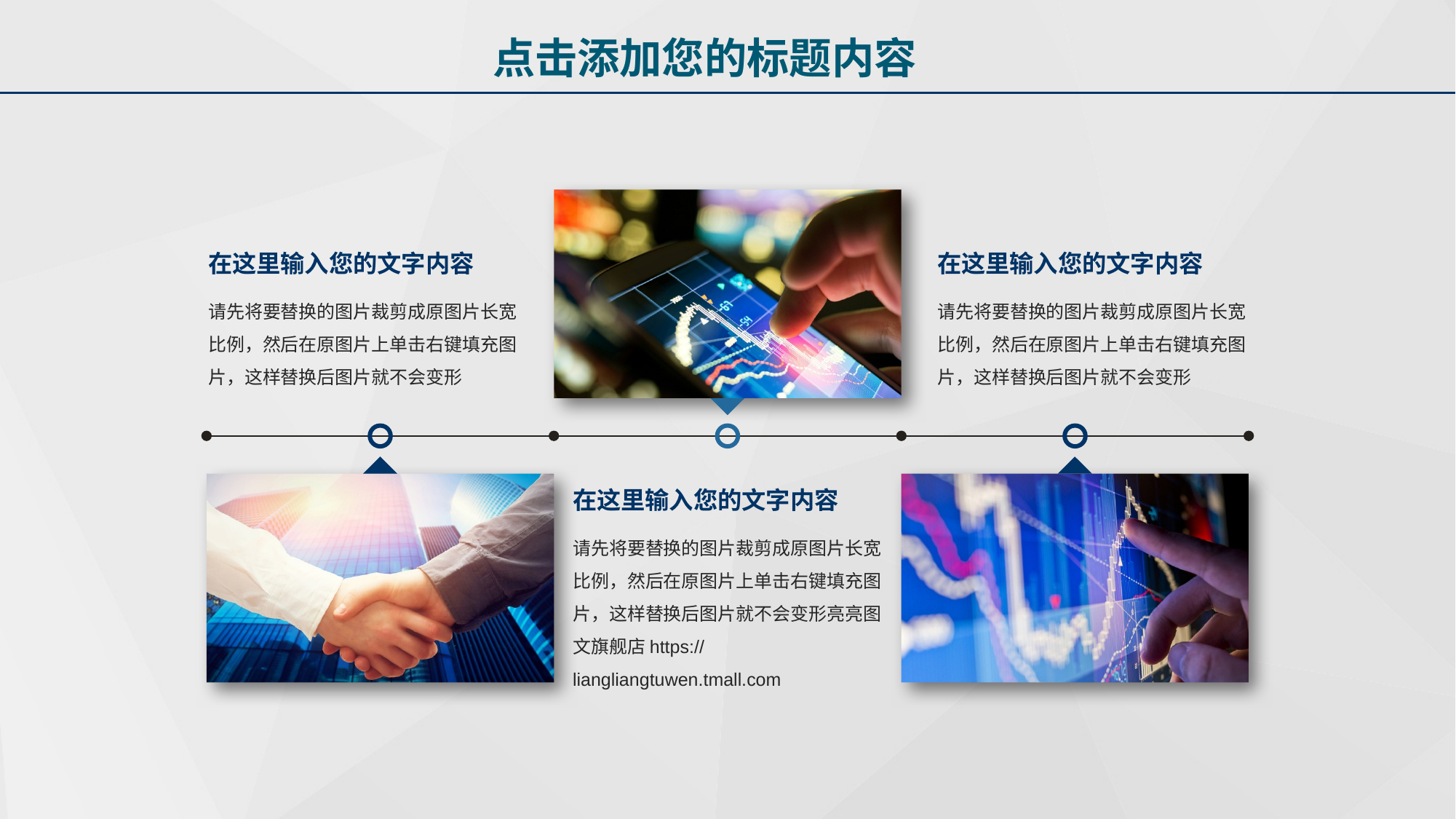

点击添加您的标题内容

在这里输入您的文字内容
在这里输入您的文字内容
请先将要替换的图片裁剪成原图片长宽比例，然后在原图片上单击右键填充图片，这样替换后图片就不会变形
请先将要替换的图片裁剪成原图片长宽比例，然后在原图片上单击右键填充图片，这样替换后图片就不会变形

在这里输入您的文字内容
请先将要替换的图片裁剪成原图片长宽比例，然后在原图片上单击右键填充图片，这样替换后图片就不会变形亮亮图文旗舰店https://liangliangtuwen.tmall.com